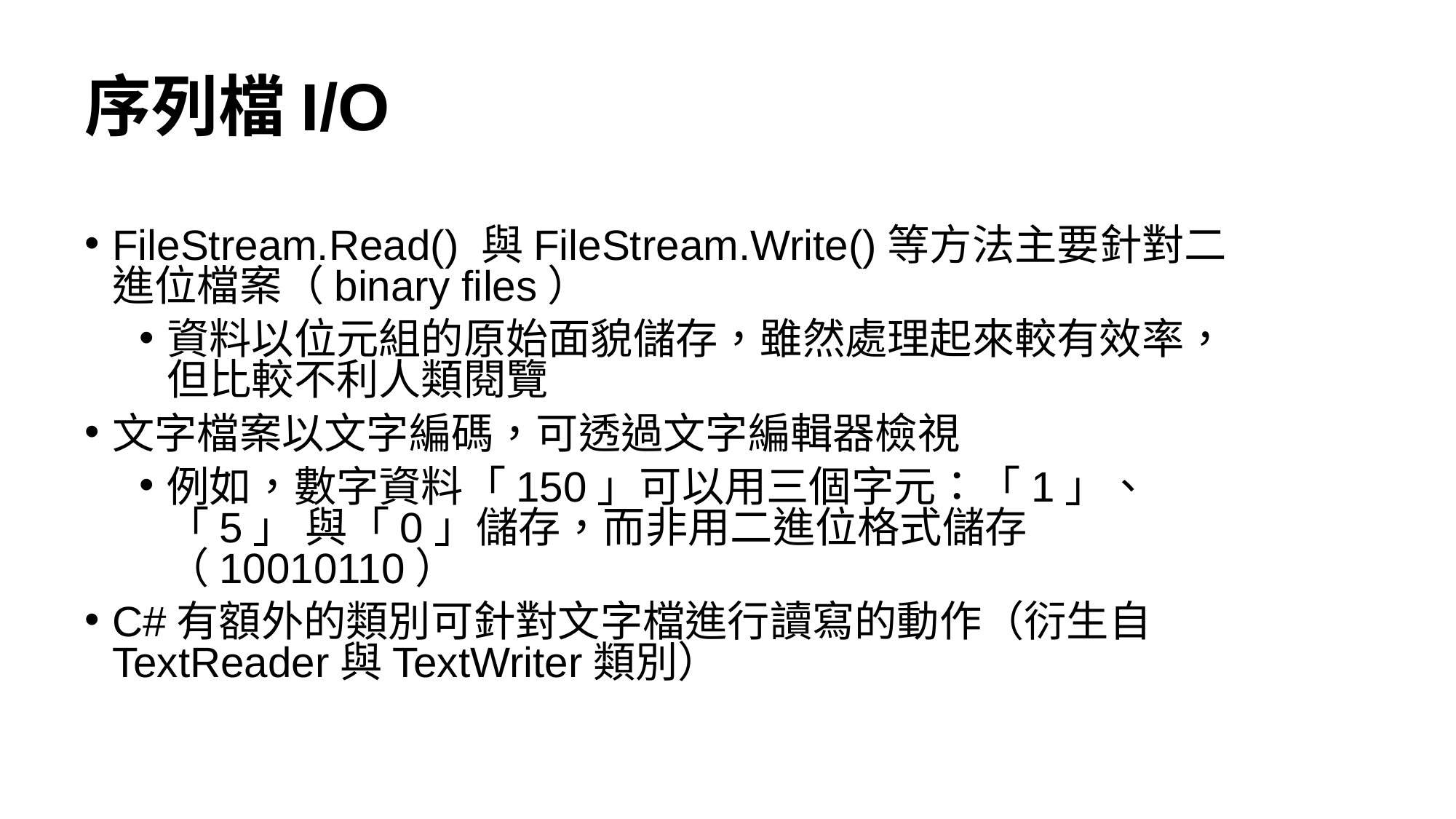

# 序列檔I/O
FileStream.Read() 與FileStream.Write()等方法主要針對二進位檔案（binary files）
資料以位元組的原始面貌儲存，雖然處理起來較有效率，但比較不利人類閱覽
文字檔案以文字編碼，可透過文字編輯器檢視
例如，數字資料「150」可以用三個字元：「1」、「5」 與「0」儲存，而非用二進位格式儲存（10010110）
C#有額外的類別可針對文字檔進行讀寫的動作（衍生自TextReader與TextWriter類別）